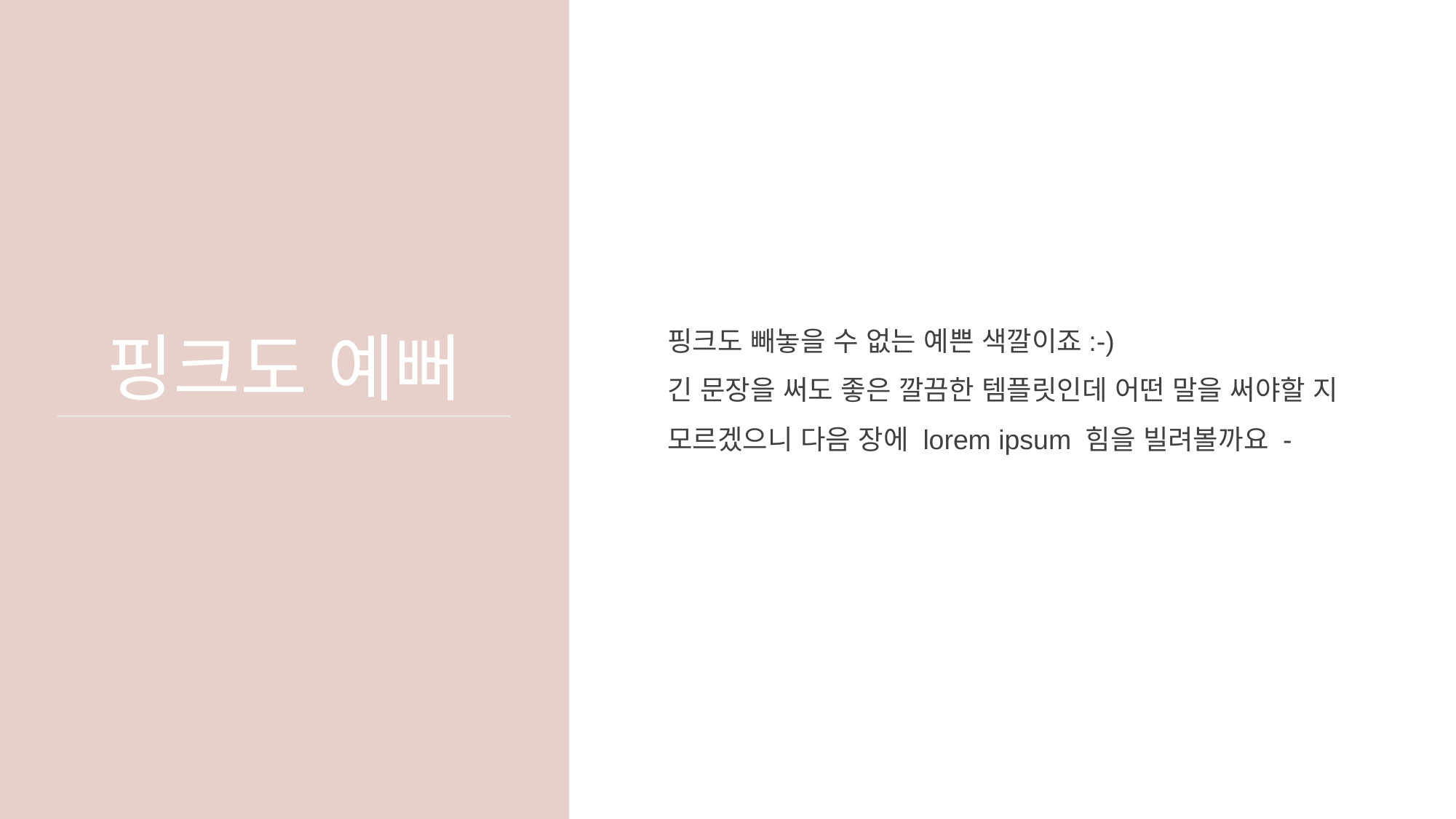

핑크도 빼놓을 수 없는 예쁜 색깔이죠:-)
긴 문장을 써도 좋은 깔끔한 템플릿인데 어떤 말을 써야할 지
모르겠으니 다음 장에 lorem ipsum 힘을 빌려볼까요 -
핑크도 예뻐